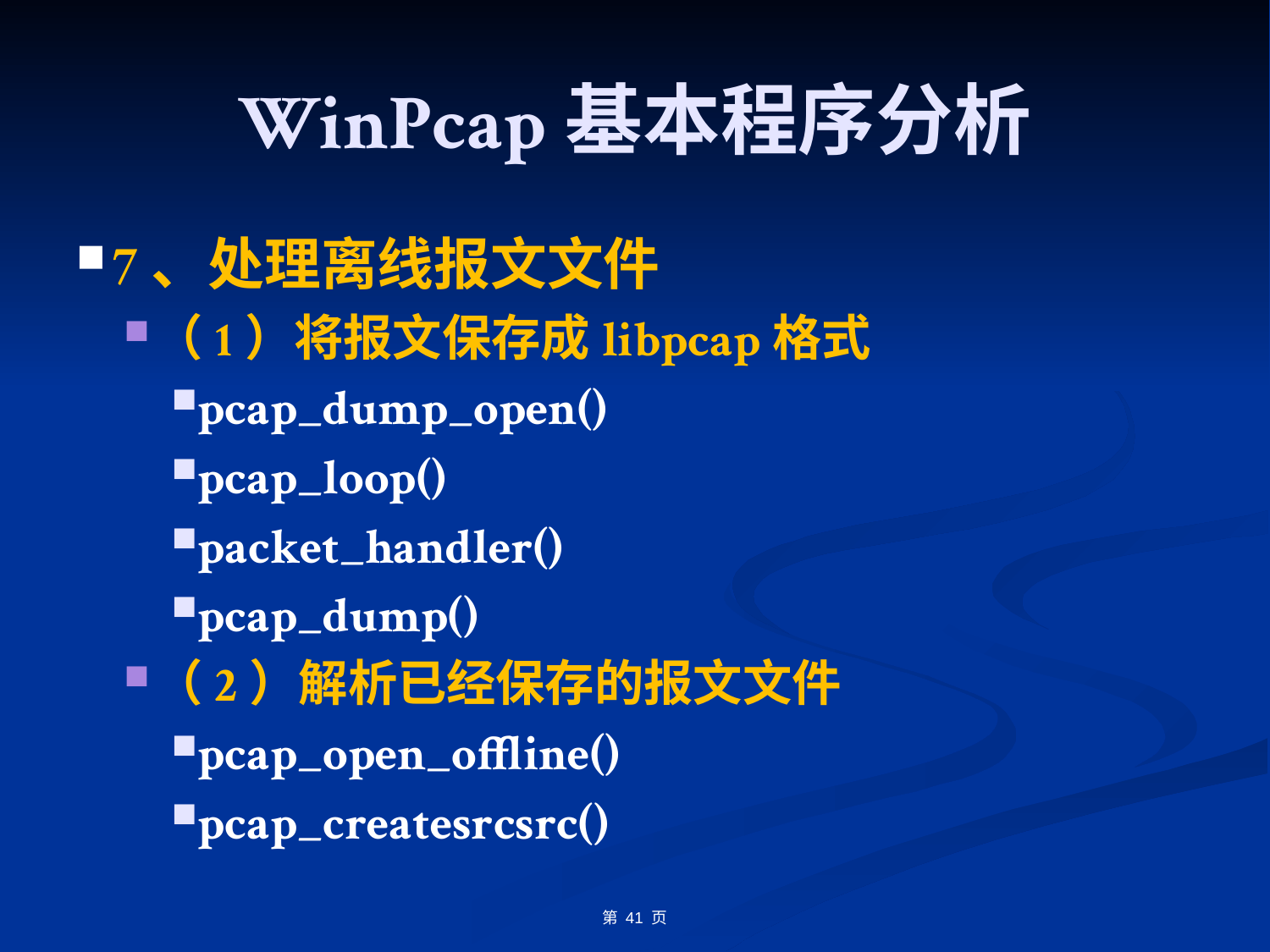

# WinPcap基本程序分析
7、处理离线报文文件
（1）将报文保存成libpcap格式
pcap_dump_open()
pcap_loop()
packet_handler()
pcap_dump()
（2）解析已经保存的报文文件
pcap_open_offline()
pcap_createsrcsrc()
第 41 页